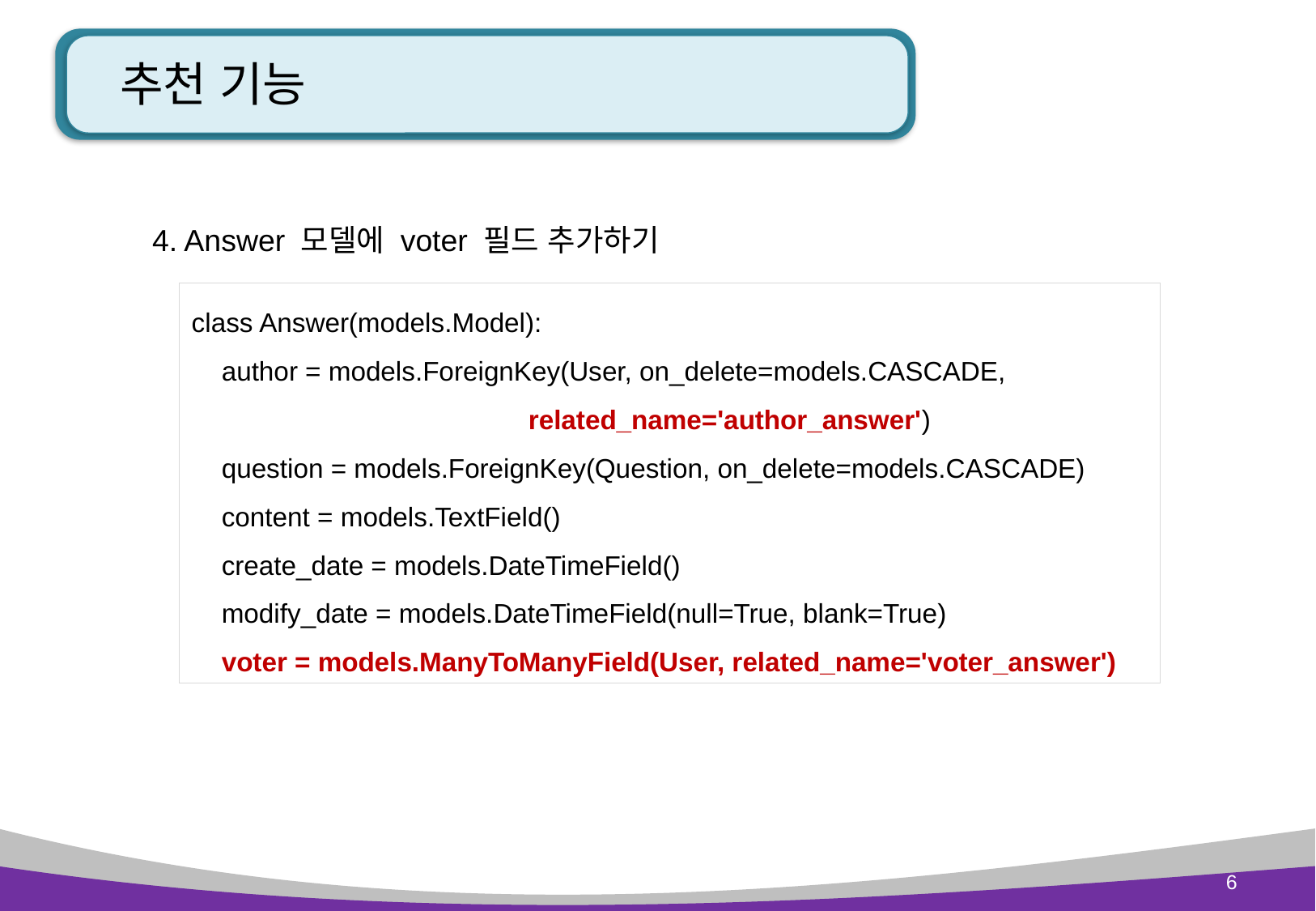

# 추천 기능
 4. Answer 모델에 voter 필드 추가하기
class Answer(models.Model):
    author = models.ForeignKey(User, on_delete=models.CASCADE,
                                             related_name='author_answer')
    question = models.ForeignKey(Question, on_delete=models.CASCADE)
    content = models.TextField()
    create_date = models.DateTimeField()
    modify_date = models.DateTimeField(null=True, blank=True)
    voter = models.ManyToManyField(User, related_name='voter_answer')
6